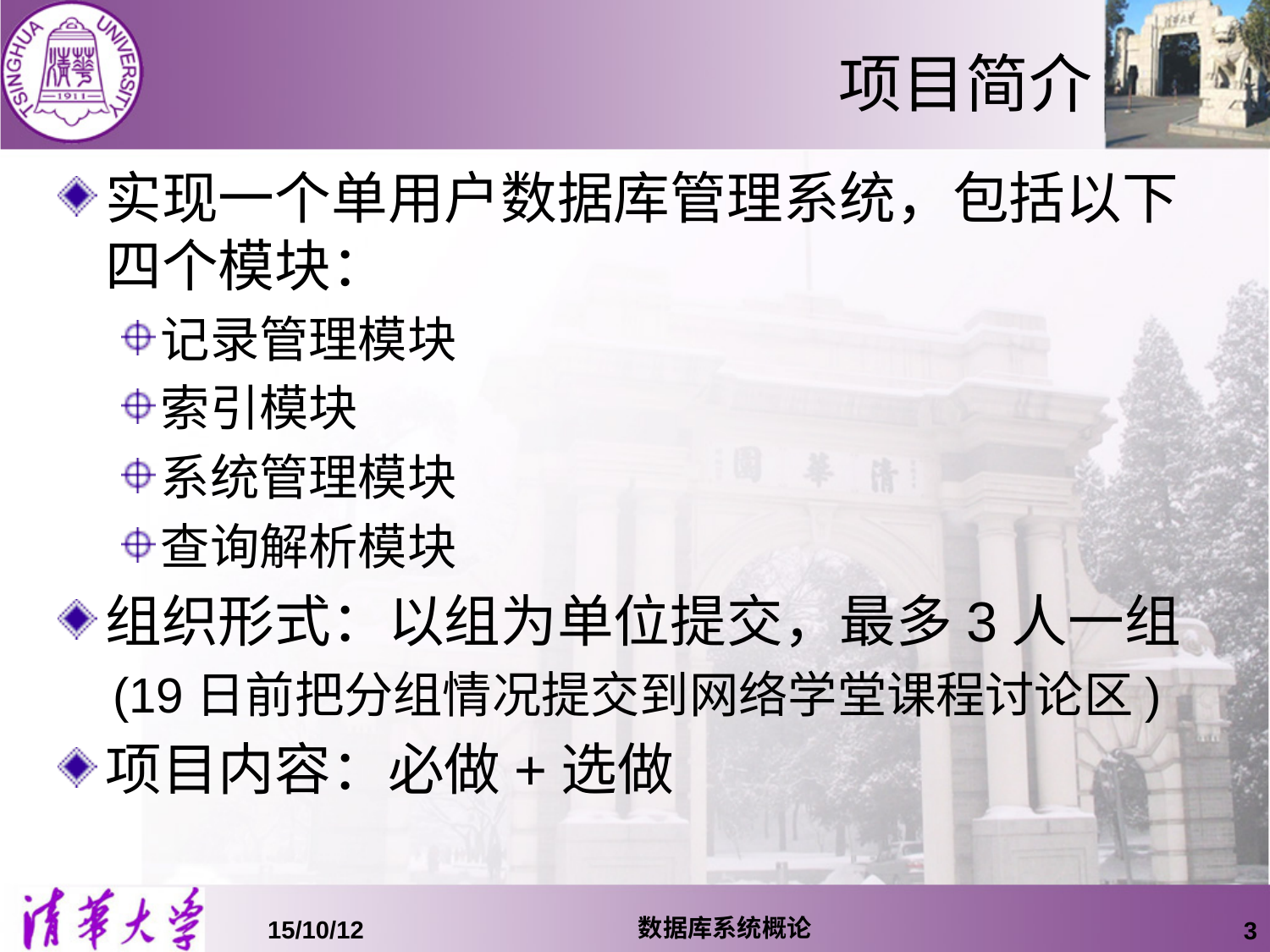

# 项目简介
实现一个单用户数据库管理系统，包括以下四个模块：
记录管理模块
索引模块
系统管理模块
查询解析模块
组织形式：以组为单位提交，最多3人一组
    (19日前把分组情况提交到网络学堂课程讨论区)
项目内容：必做+选做
数据库系统概论
15/10/12
3